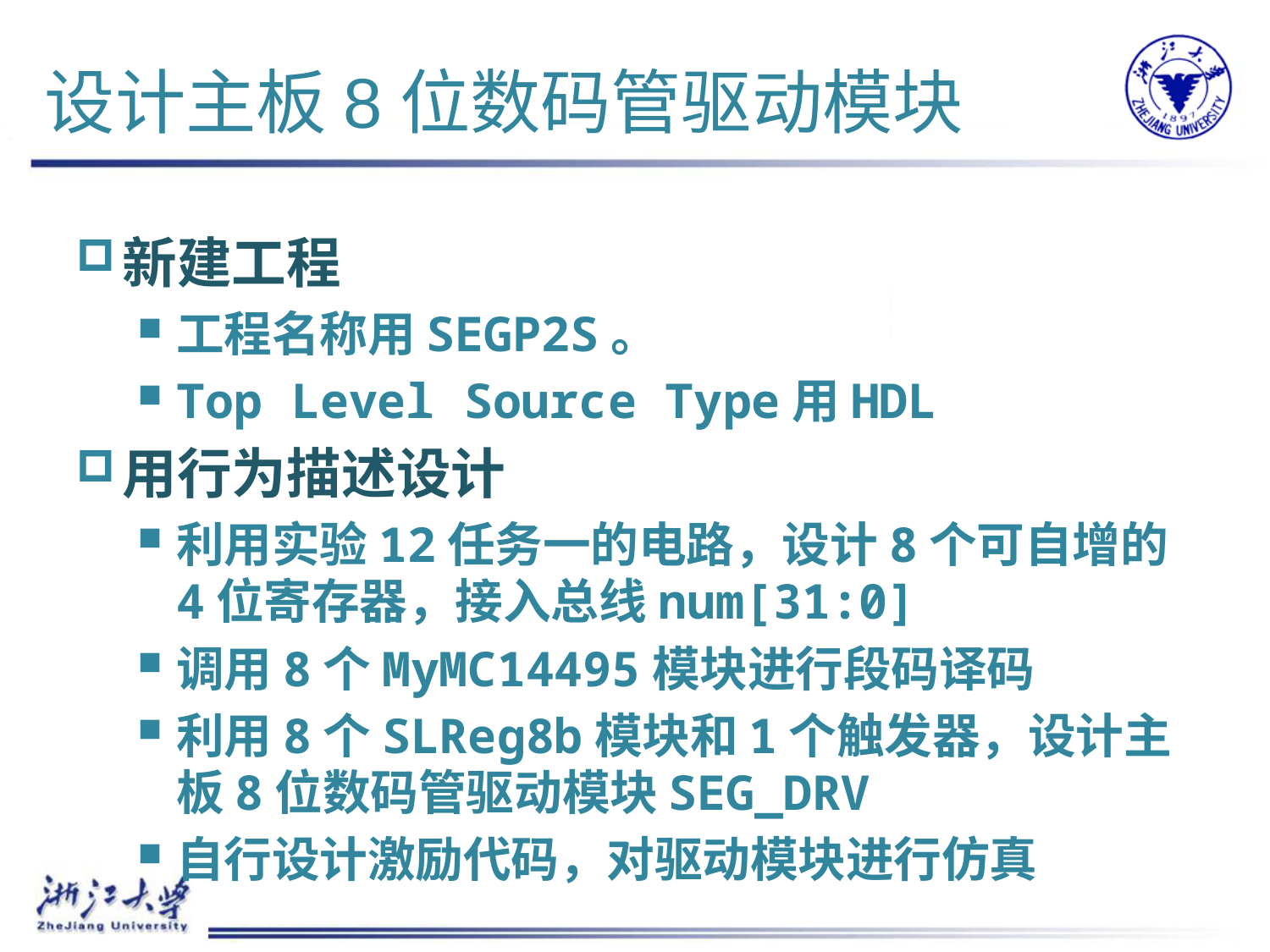

# 设计主板8位数码管驱动模块
新建工程
工程名称用SEGP2S。
Top Level Source Type用HDL
用行为描述设计
利用实验12任务一的电路，设计8个可自增的4位寄存器，接入总线num[31:0]
调用8个MyMC14495模块进行段码译码
利用8个SLReg8b模块和1个触发器，设计主板8位数码管驱动模块SEG_DRV
自行设计激励代码，对驱动模块进行仿真